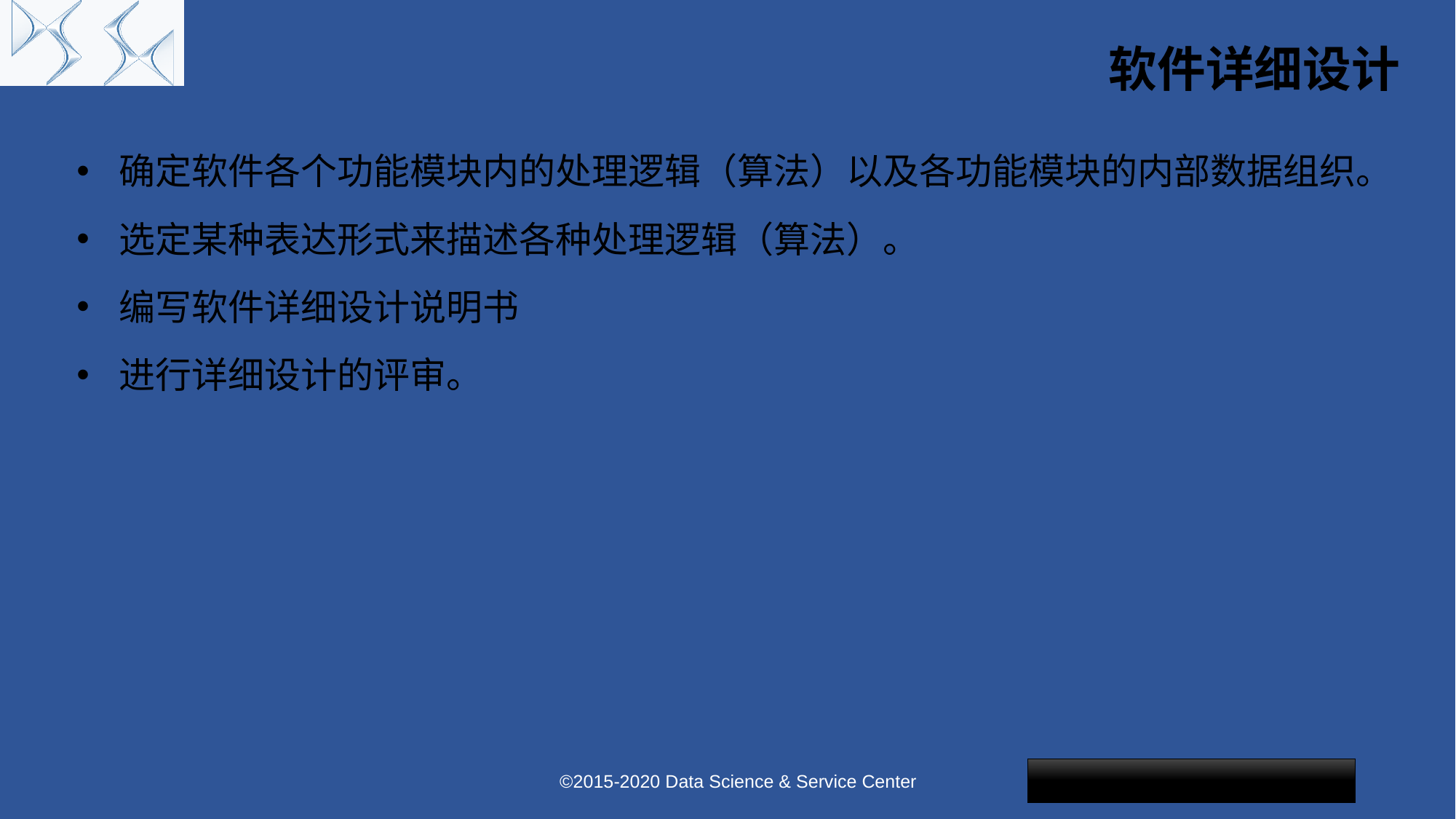

# 软件详细设计
确定软件各个功能模块内的处理逻辑（算法）以及各功能模块的内部数据组织。
选定某种表达形式来描述各种处理逻辑（算法）。
编写软件详细设计说明书
进行详细设计的评审。

©2015-2020 Data Science & Service Center
8